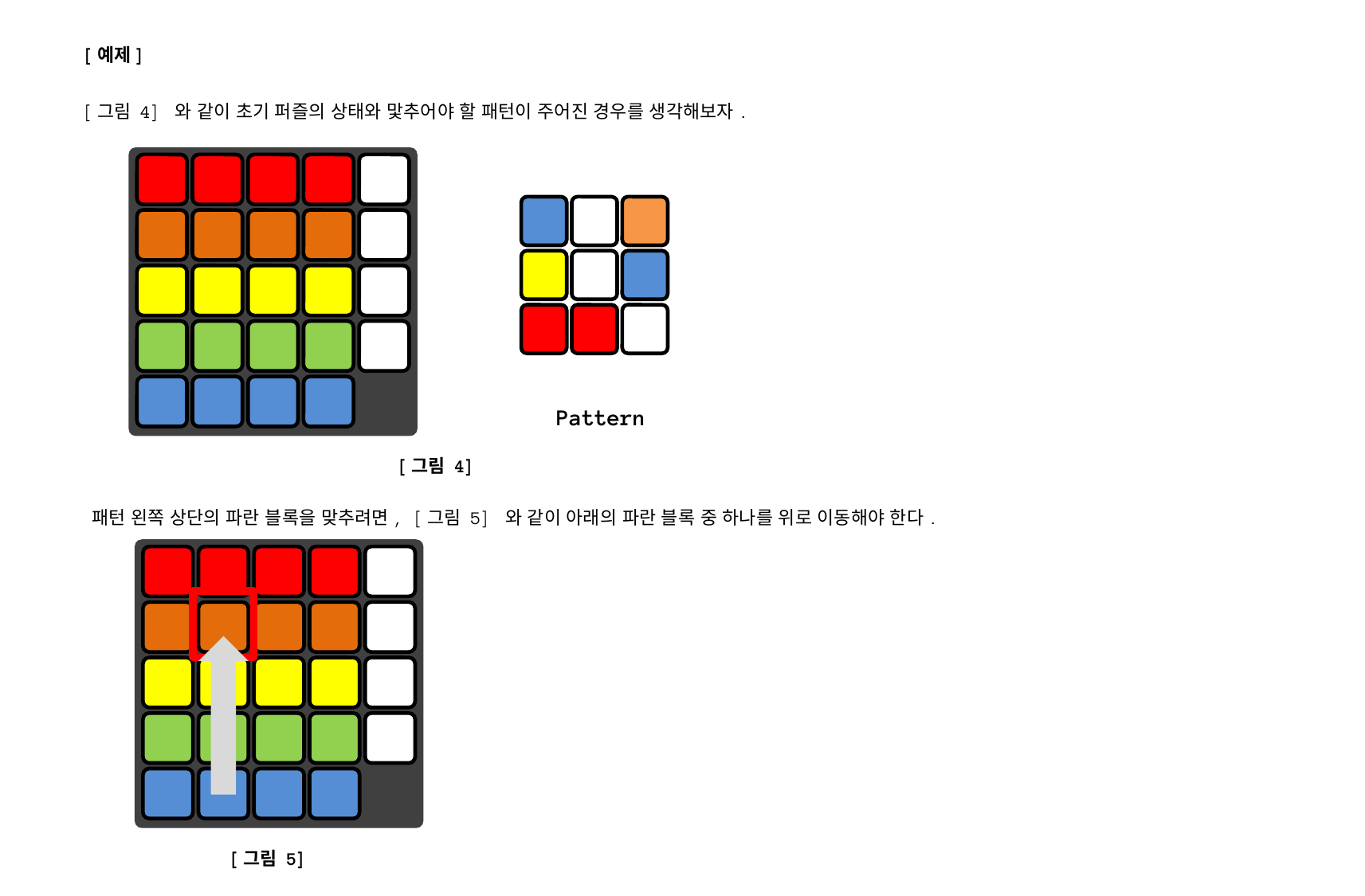

[예제]

[그림 4] 와 같이 초기 퍼즐의 상태와 맟추어야 할 패턴이 주어진 경우를 생각해보자.

Pattern
[그림 4]
패턴 왼쪽 상단의 파란 블록을 맞추려면, [그림 5] 와 같이 아래의 파란 블록 중 하나를 위로 이동해야 한다.

[그림 5]